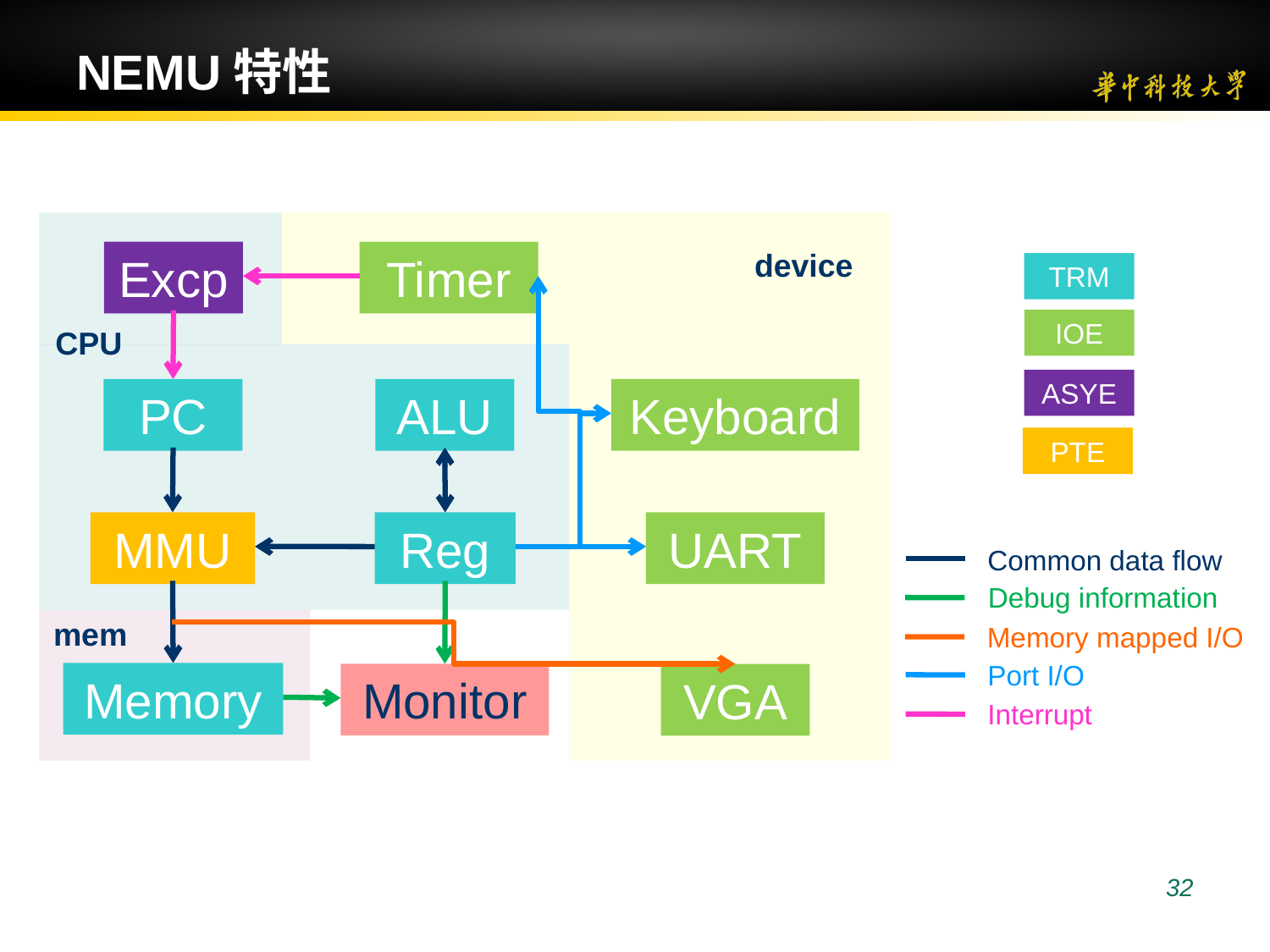

32
# NEMU特性

device
Excp
Timer
ALU
PC
Keyboard
MMU
UART
Reg
Memory
Monitor
VGA
CPU

mem

TRM
IOE
ASYE
PTE
Common data flow

Debug information

Memory mapped I/O

Port I/O

Interrupt